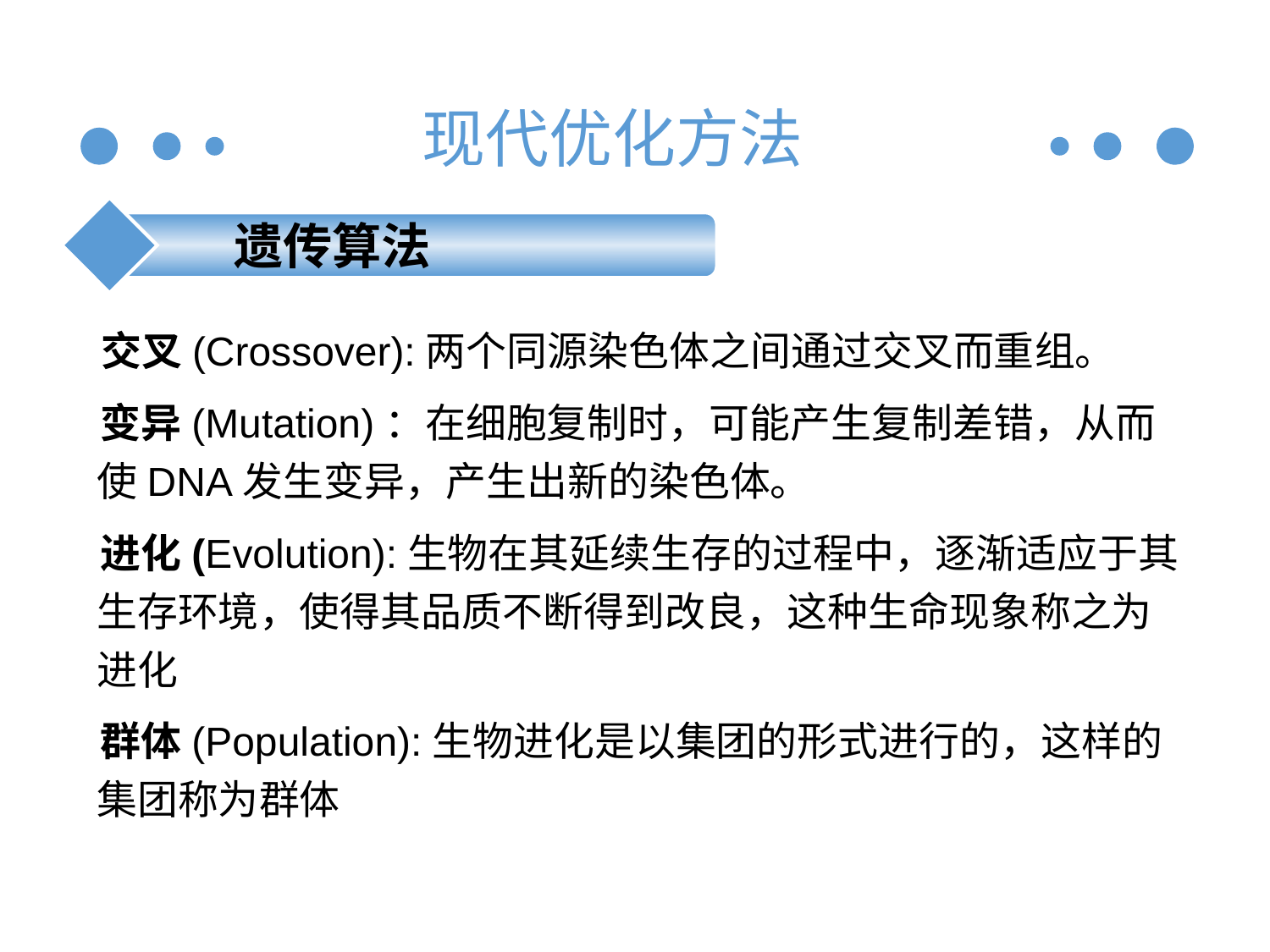

# 现代优化方法

遗传算法

  交叉(Crossover):两个同源染色体之间通过交叉而重组。
  变异(Mutation)：在细胞复制时，可能产生复制差错，从而使DNA发生变异，产生出新的染色体。
  进化(Evolution):生物在其延续生存的过程中，逐渐适应于其生存环境，使得其品质不断得到改良，这种生命现象称之为进化
  群体(Population):生物进化是以集团的形式进行的，这样的集团称为群体